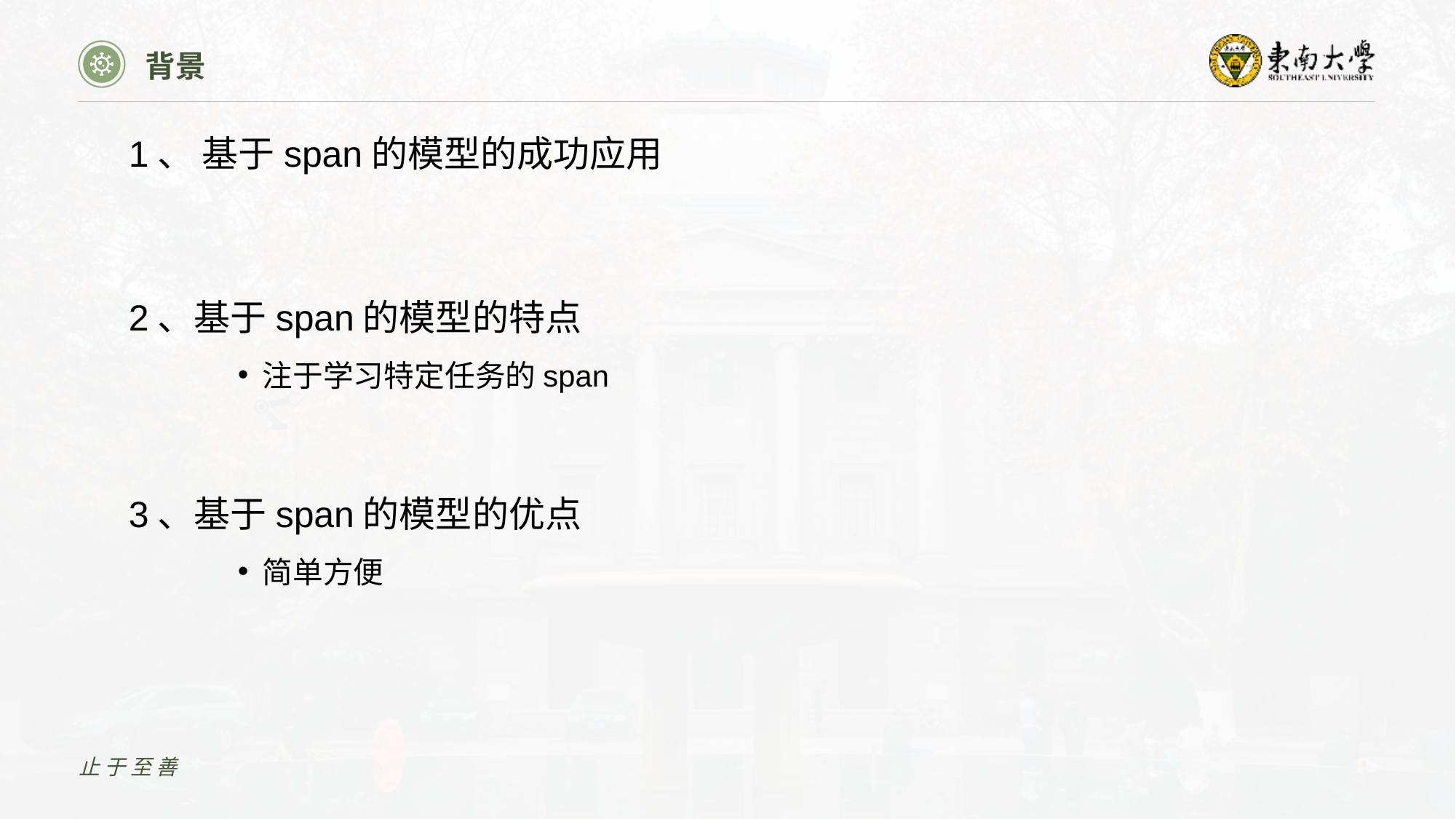

背景
1、 基于span的模型的成功应用

2、基于span的模型的特点
 注于学习特定任务的span

3、基于span的模型的优点
 简单方便

止于至善
5